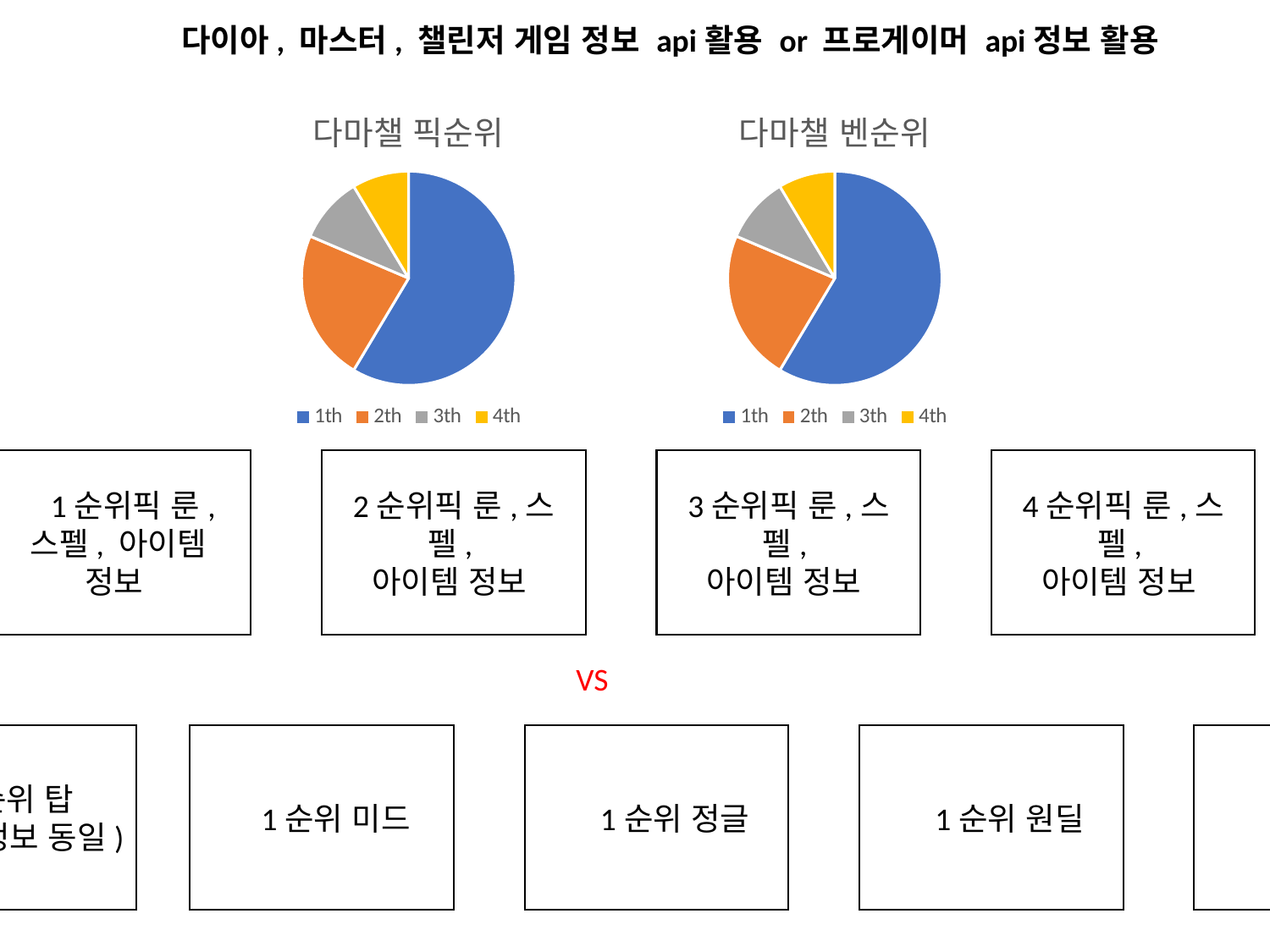

Meta data -4
Lay-out
다이아, 마스터, 챌린저 게임 정보 api활용 or 프로게이머 api정보 활용

### Chart: 다마챌 픽순위

| Category | 금주 픽순위 |
|---|---|
| 1th | 8.2 |
| 2th | 3.2 |
| 3th | 1.4 |
| 4th | 1.2 |

### Chart: 다마챌 벤순위

| Category | 금주 픽순위 |
|---|---|
| 1th | 8.2 |
| 2th | 3.2 |
| 3th | 1.4 |
| 4th | 1.2 |
ㄷ1순위픽 룬,스펠, 아이템 정보

2순위픽 룬,스펠,
아이템 정보

3순위픽 룬,스펠,
아이템 정보

4순위픽 룬,스펠,
아이템 정보

      VS
ㄷ1순위 서폿
ㄷ1순위 탑
(불러올 정보 동일)
ㄷ1순위 미드
ㄷ1순위 정글
ㄷ1순위 원딜